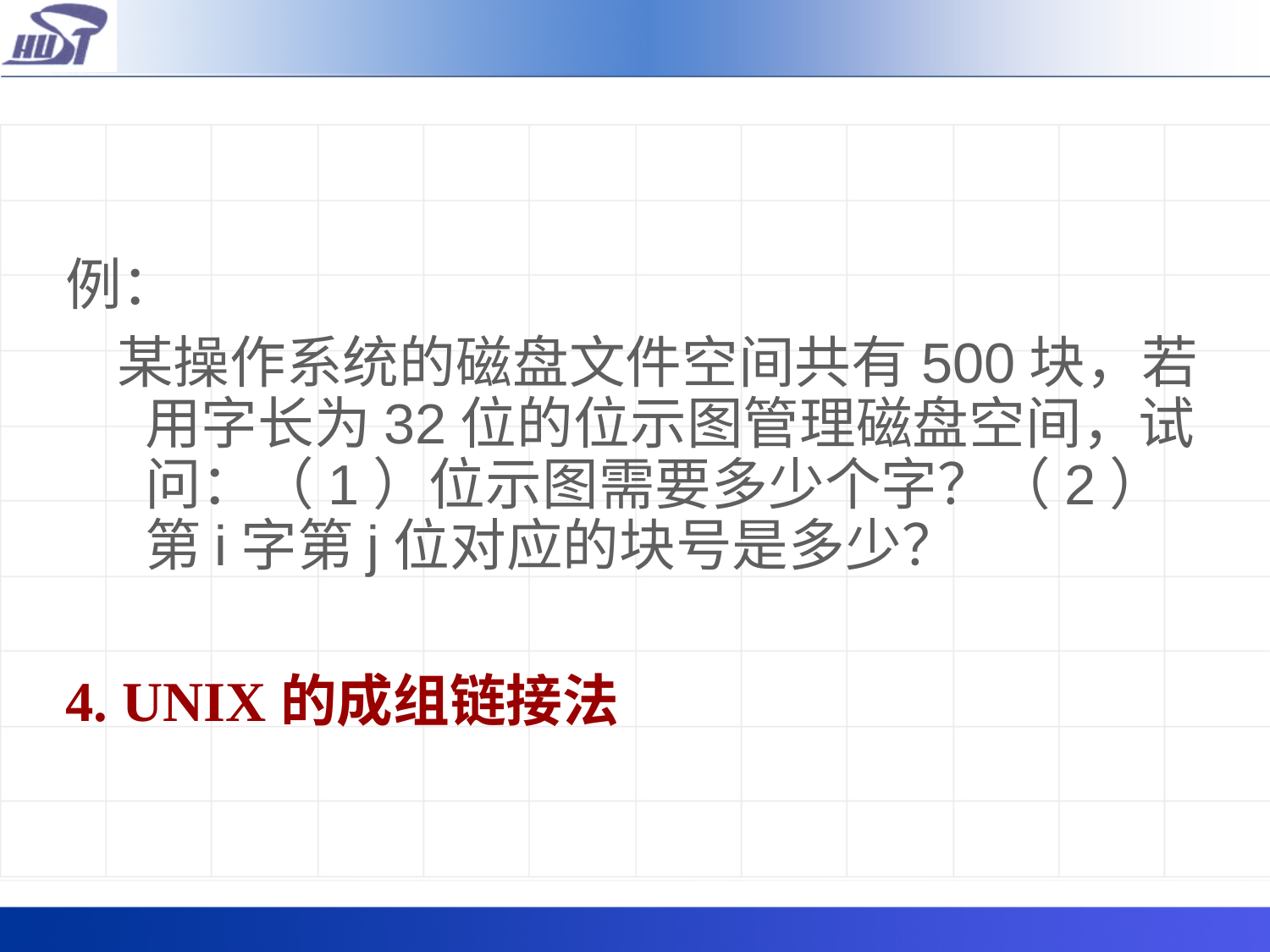

例：
   某操作系统的磁盘文件空间共有500块，若用字长为32位的位示图管理磁盘空间，试问：（1）位示图需要多少个字？（2）第i字第j位对应的块号是多少？

4. UNIX的成组链接法